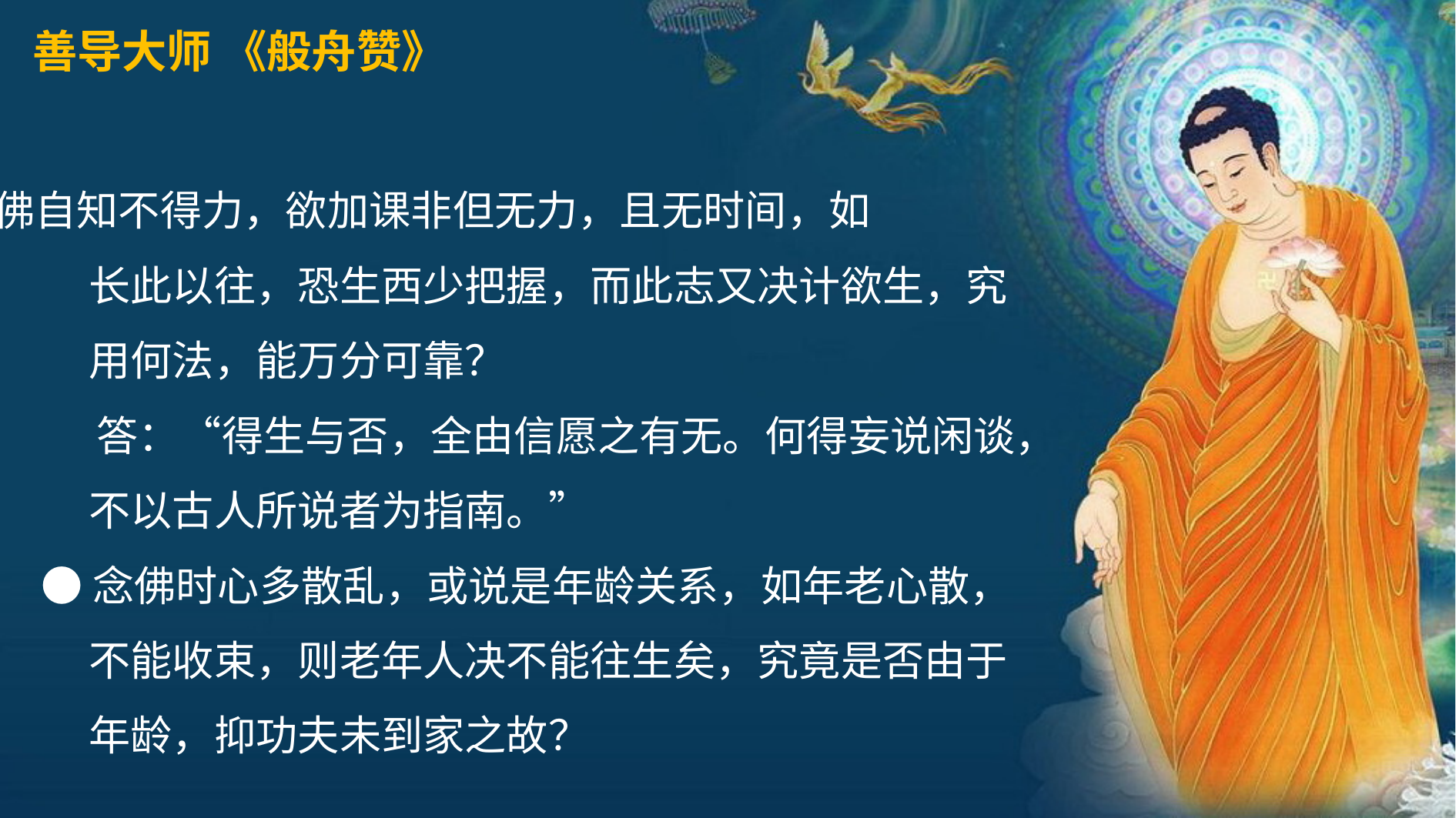

善导大师 《般舟赞》

                   ● 念佛自知不得力，欲加课非但无力，且无时间，如
                                       长此以往，恐生西少把握，而此志又决计欲生，究
                                       用何法，能万分可靠？
　　                                答：“得生与否，全由信愿之有无。何得妄说闲谈，
                                       不以古人所说者为指南。”
                                   ● 念佛时心多散乱，或说是年龄关系，如年老心散，
                                       不能收束，则老年人决不能往生矣，究竟是否由于
                                       年龄，抑功夫未到家之故？